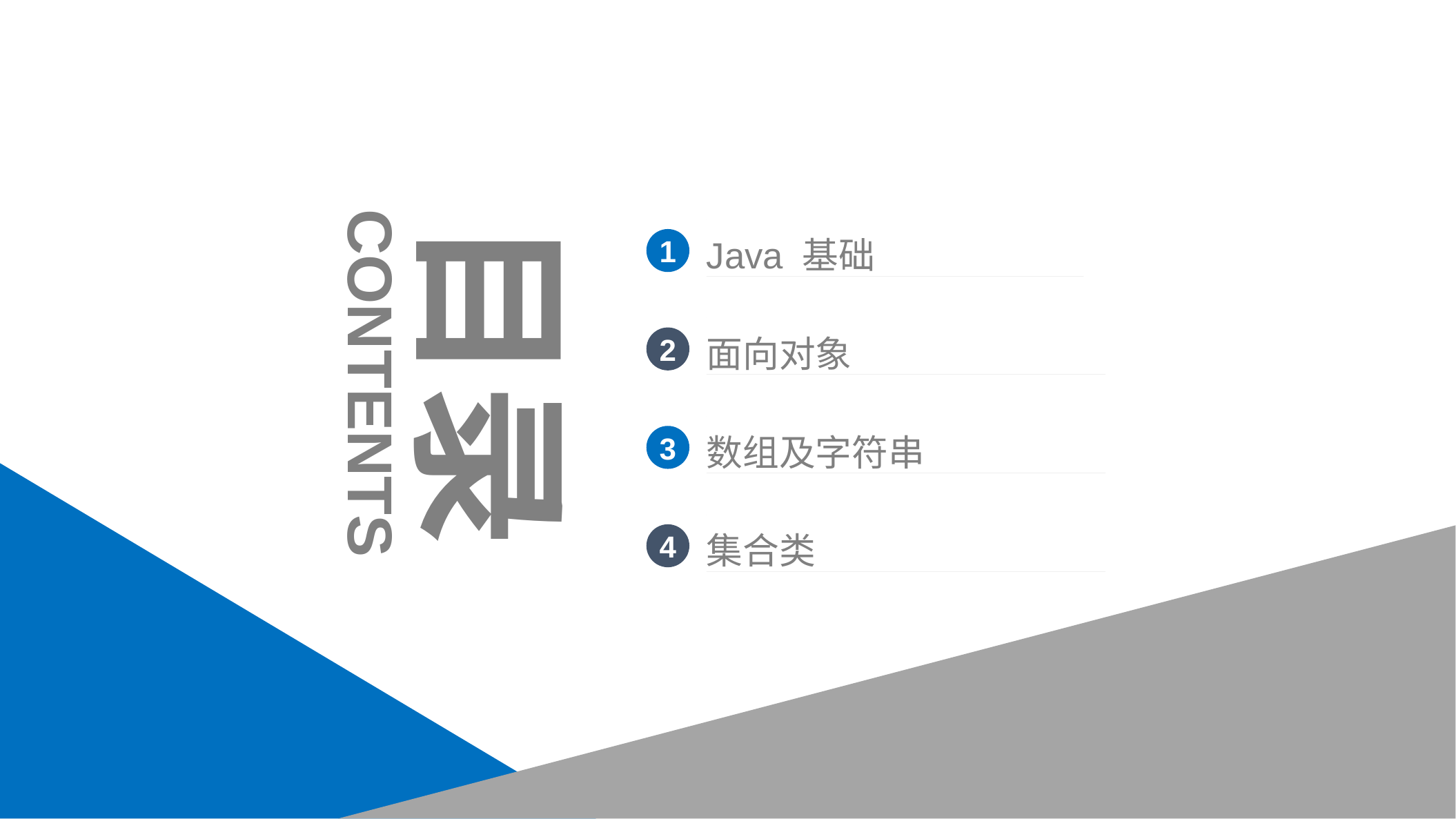

目录
Java 基础
1
面向对象
2
CONTENTS
数组及字符串
3

集合类
4